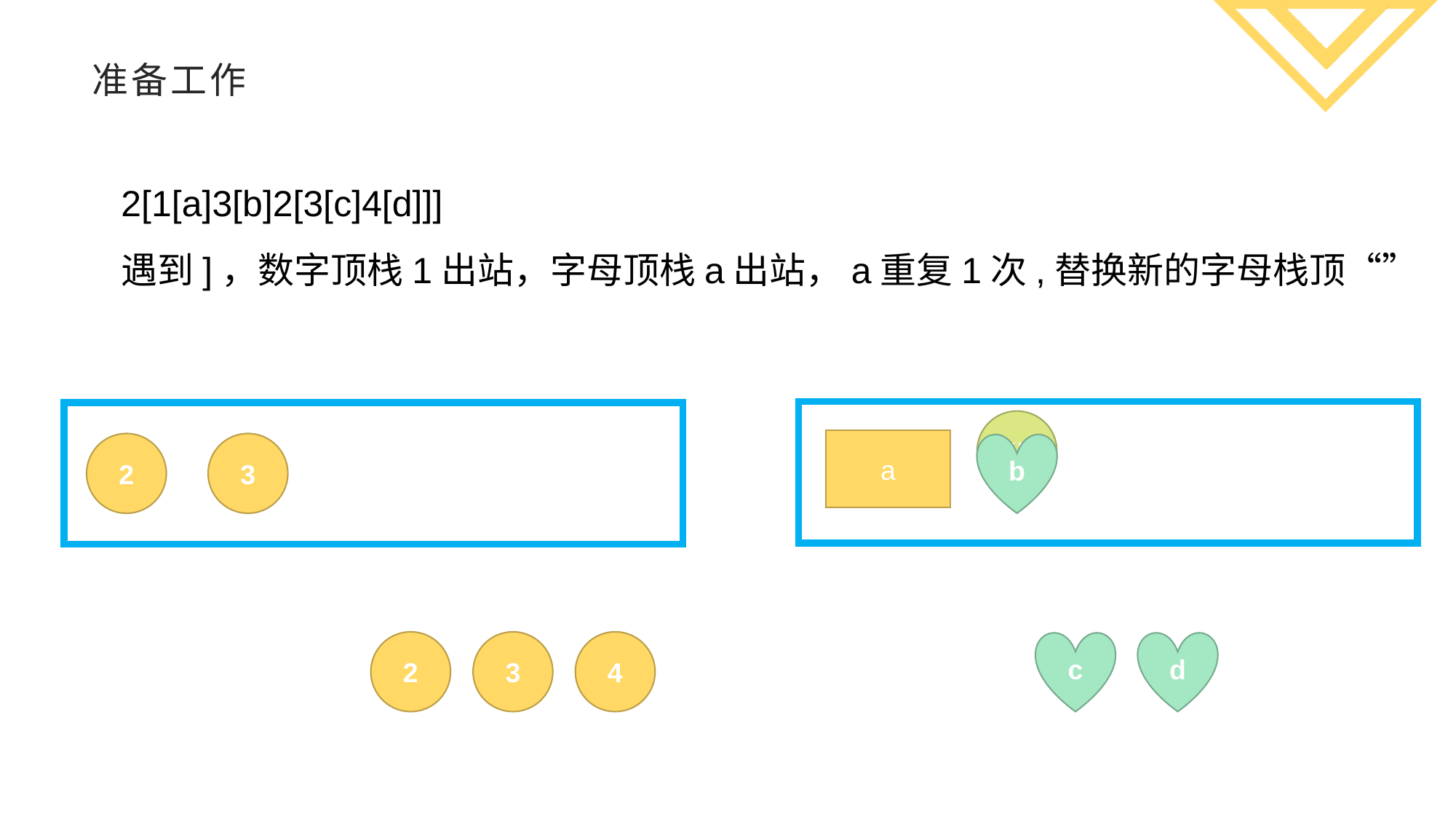

# 准备工作
2[1[a]3[b]2[3[c]4[d]]]
遇到]，数字顶栈1出站，字母顶栈a出站，a重复1次,替换新的字母栈顶“”

“”
a
2
3
b
2
3
4
c
d